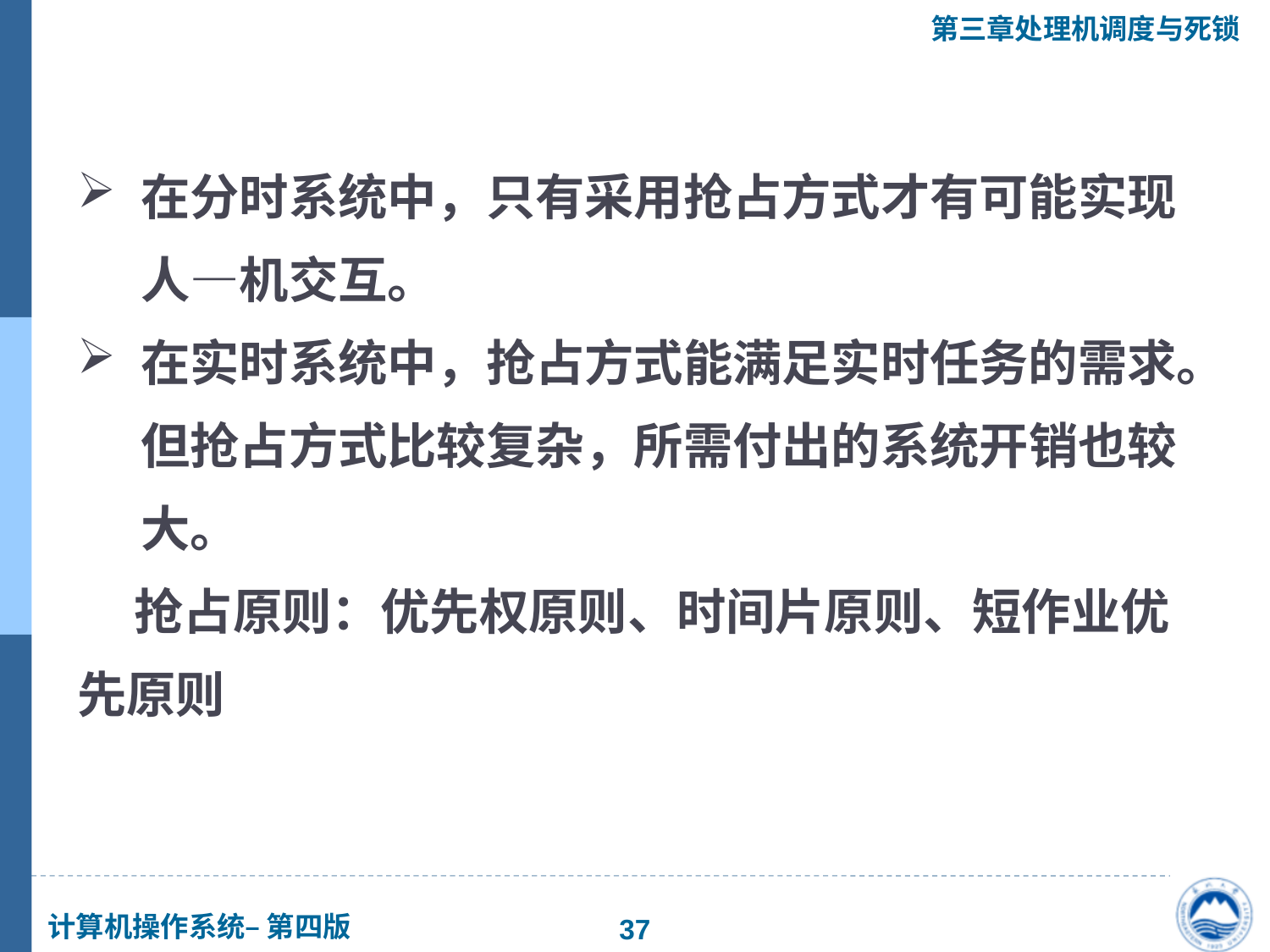

在分时系统中，只有采用抢占方式才有可能实现人—机交互。
在实时系统中，抢占方式能满足实时任务的需求。但抢占方式比较复杂，所需付出的系统开销也较大。
    抢占原则：优先权原则、时间片原则、短作业优先原则